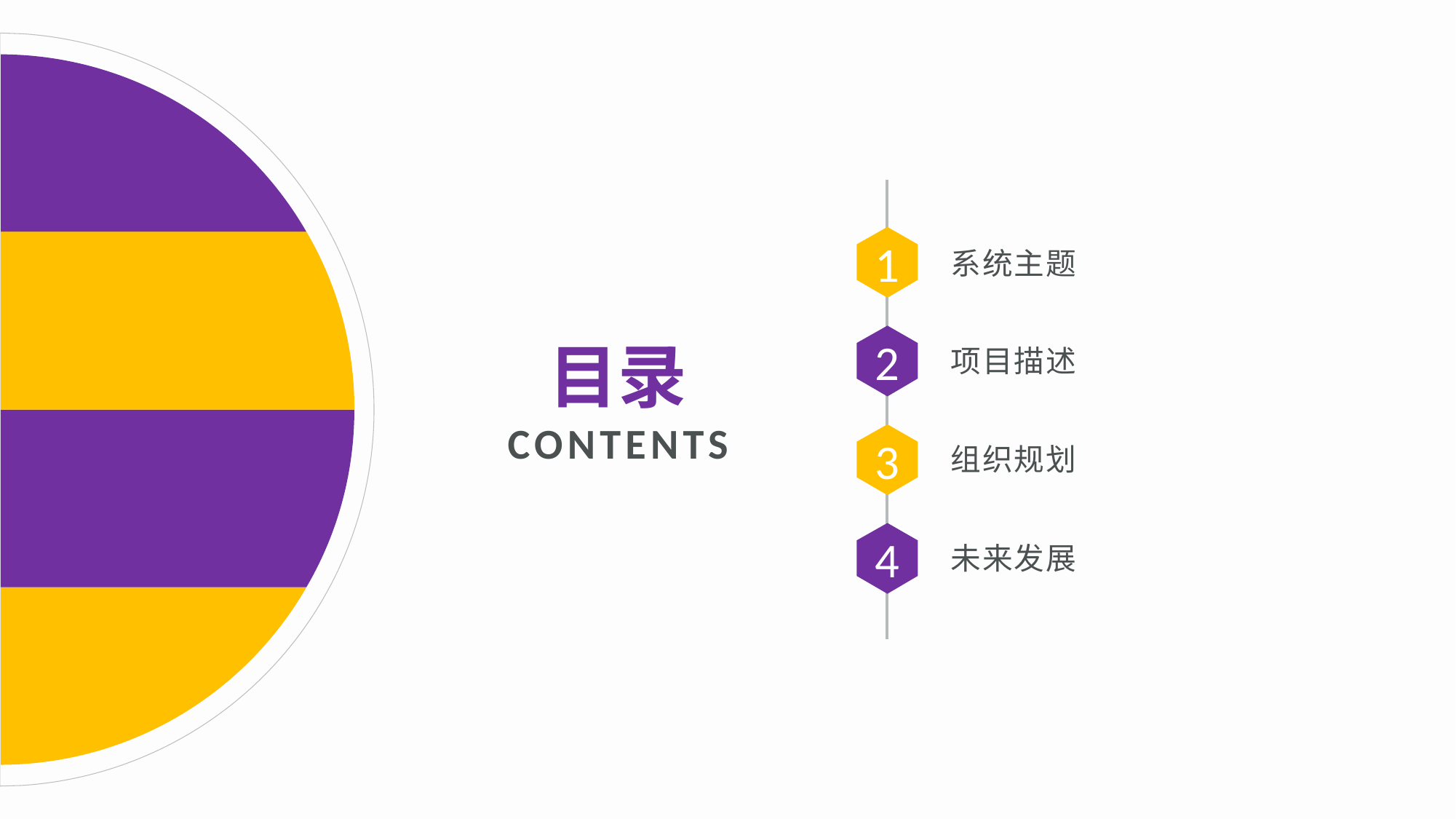

1
系统主题
2
目录
项目描述
CONTENTS
3
组织规划
4
未来发展